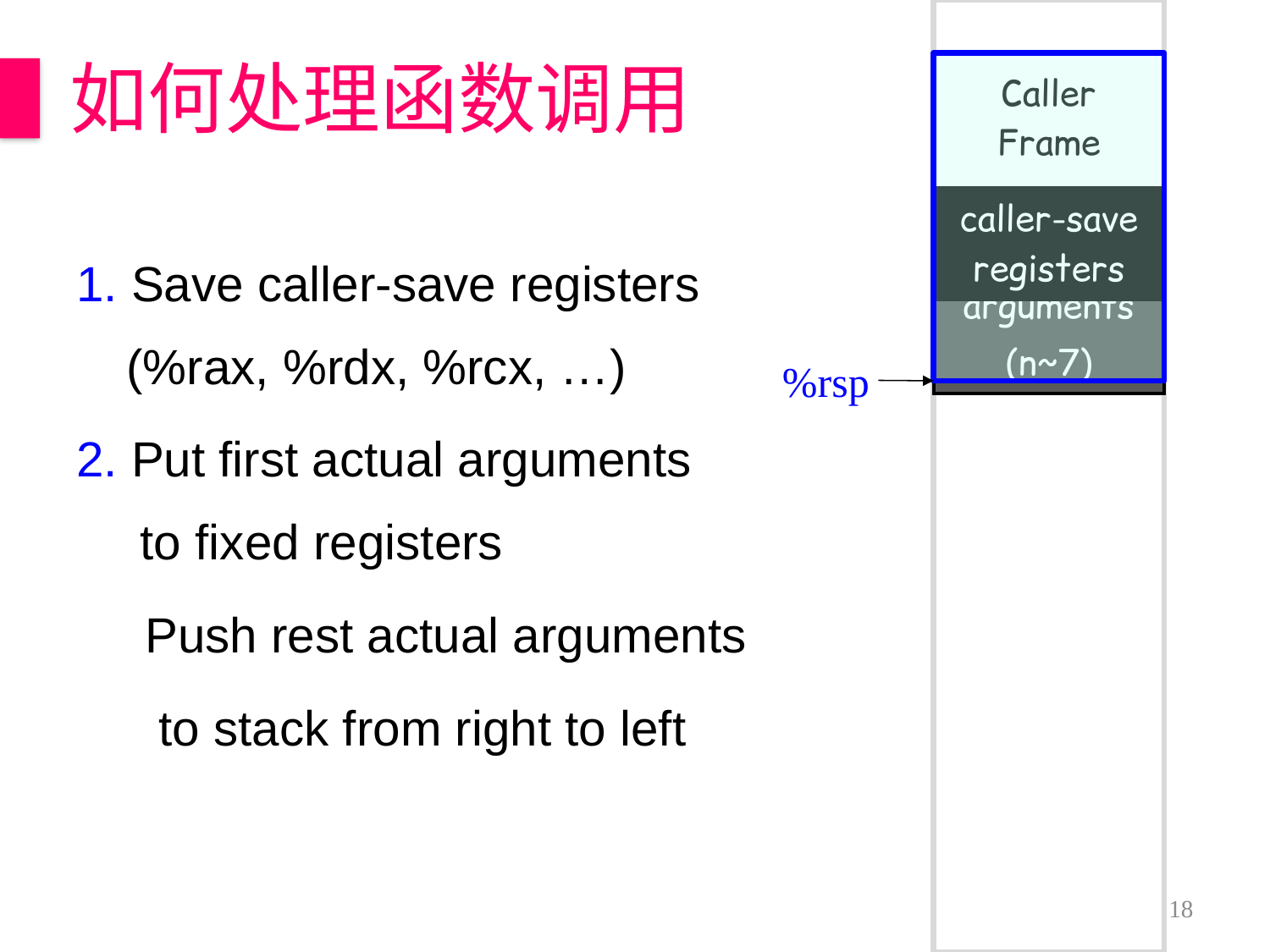

如何处理函数调用

| Caller Frame |
| --- |

| caller-save registers |
| --- |
1. Save caller-save registers
(%rax, %rdx, %rcx, …)
2. Put first actual arguments
 to fixed registers
     Push rest actual arguments
      to stack from right to left
| arguments (n~7) |
| --- |
%rsp

18